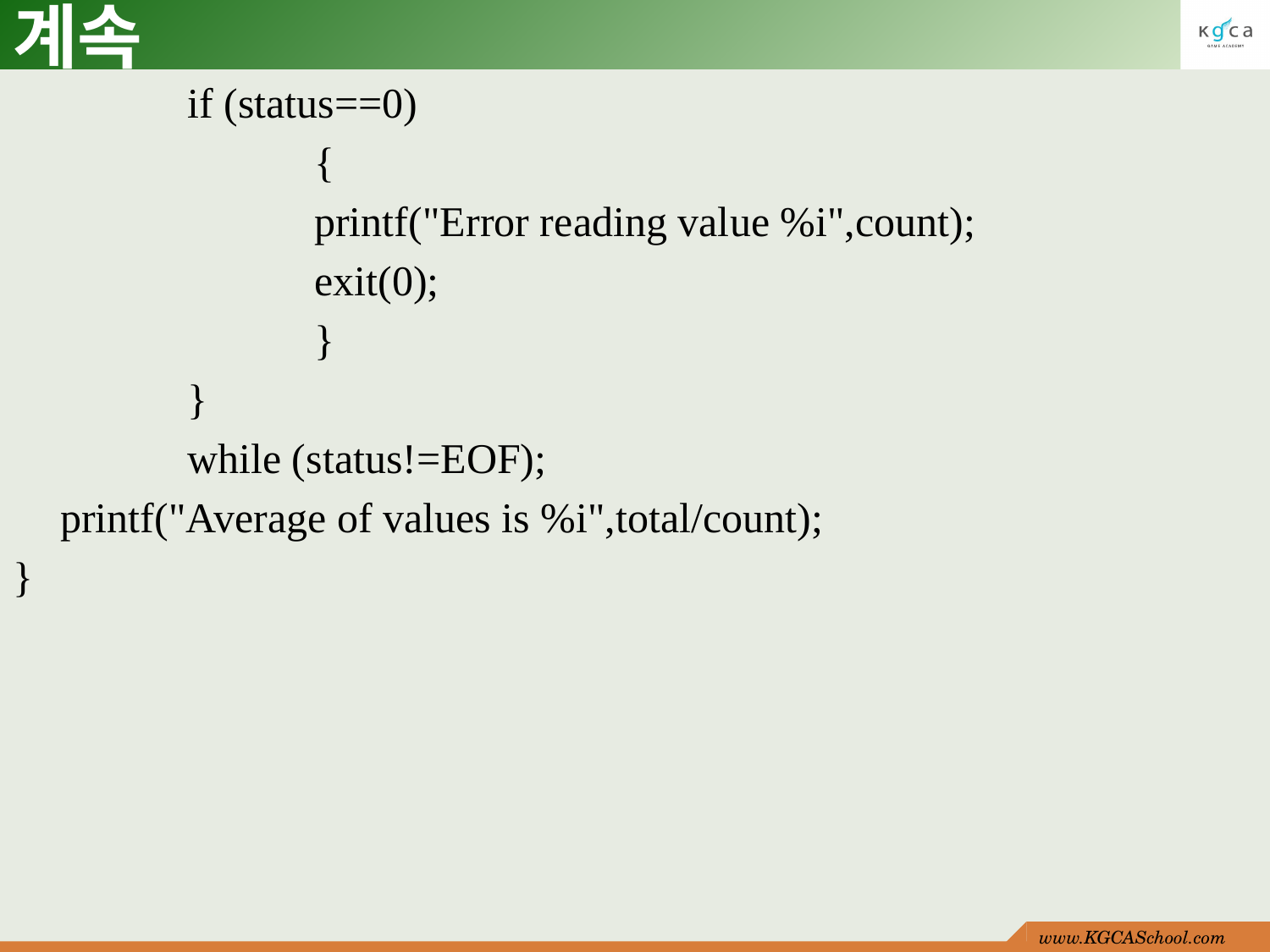

# 계속
		if (status==0)
			{
			printf("Error reading value %i",count);
			exit(0);
			}
		}
		while (status!=EOF);
	printf("Average of values is %i",total/count);
}